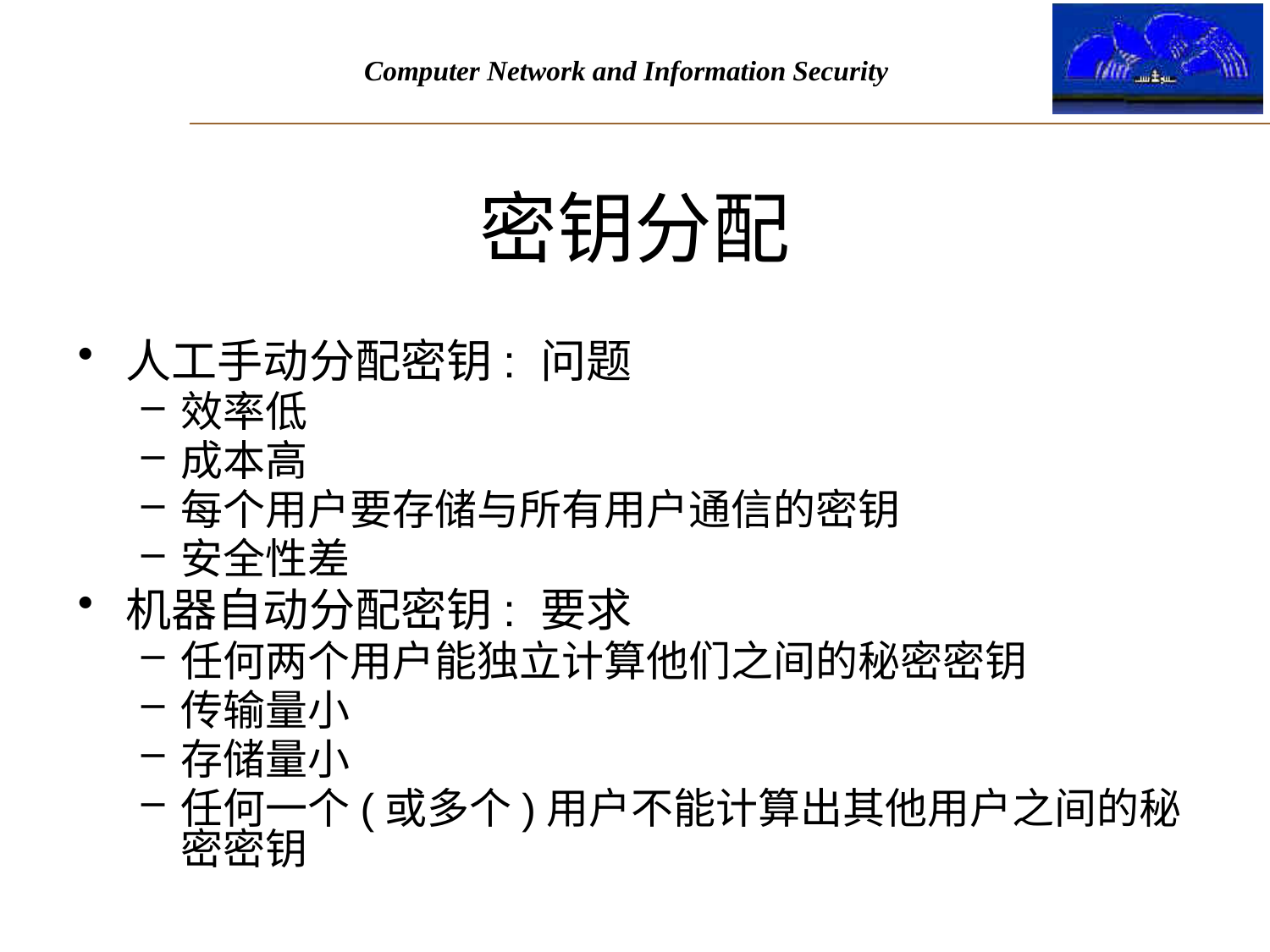

# 密钥分配
人工手动分配密钥: 问题
效率低
成本高
每个用户要存储与所有用户通信的密钥
安全性差
机器自动分配密钥: 要求
任何两个用户能独立计算他们之间的秘密密钥
传输量小
存储量小
任何一个(或多个)用户不能计算出其他用户之间的秘密密钥